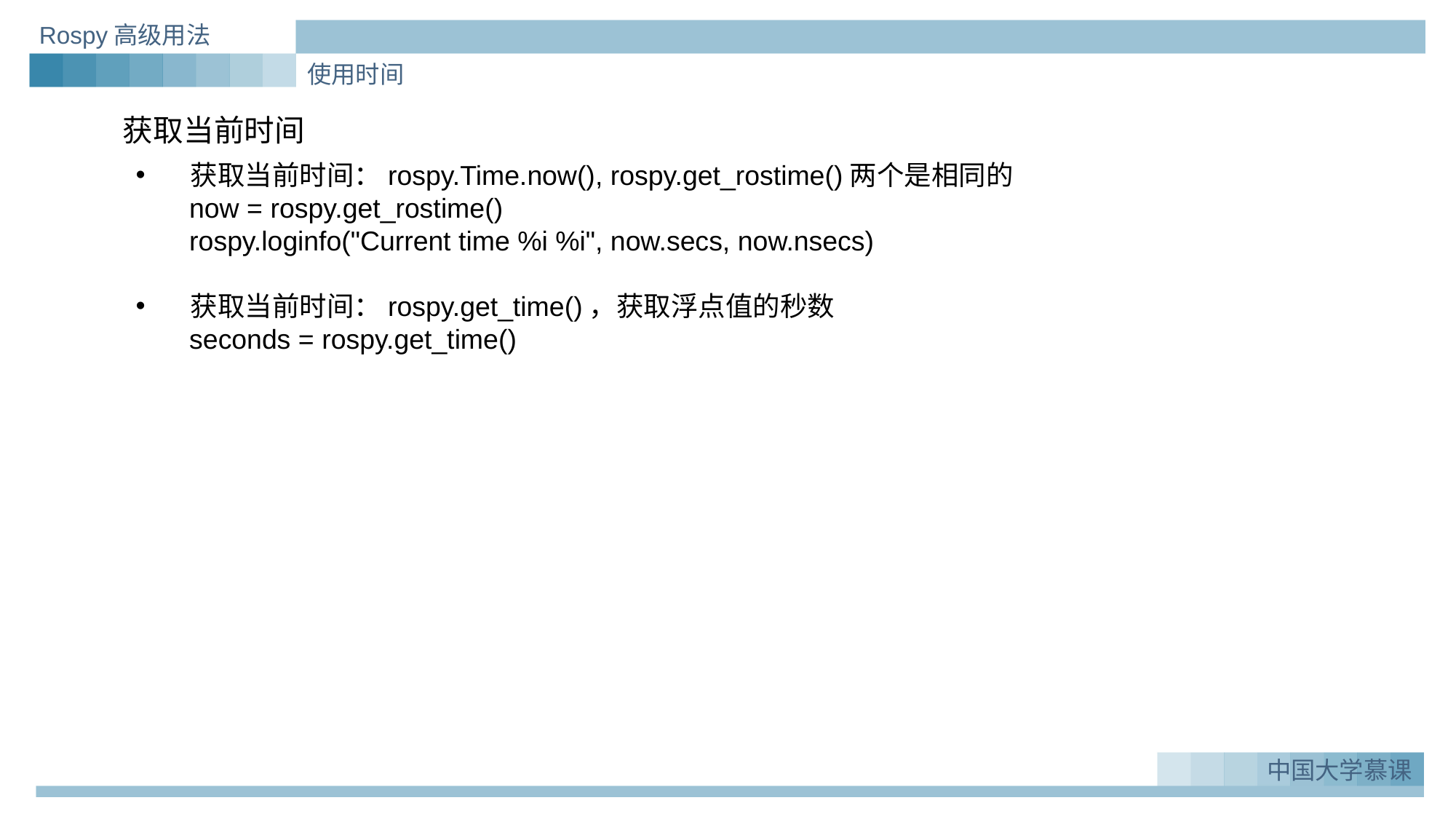

Rospy高级用法
使用时间
获取当前时间
获取当前时间：rospy.Time.now(), rospy.get_rostime()两个是相同的
       now = rospy.get_rostime()
       rospy.loginfo("Current time %i %i", now.secs, now.nsecs)

获取当前时间：rospy.get_time()，获取浮点值的秒数
       seconds = rospy.get_time()

中国大学慕课